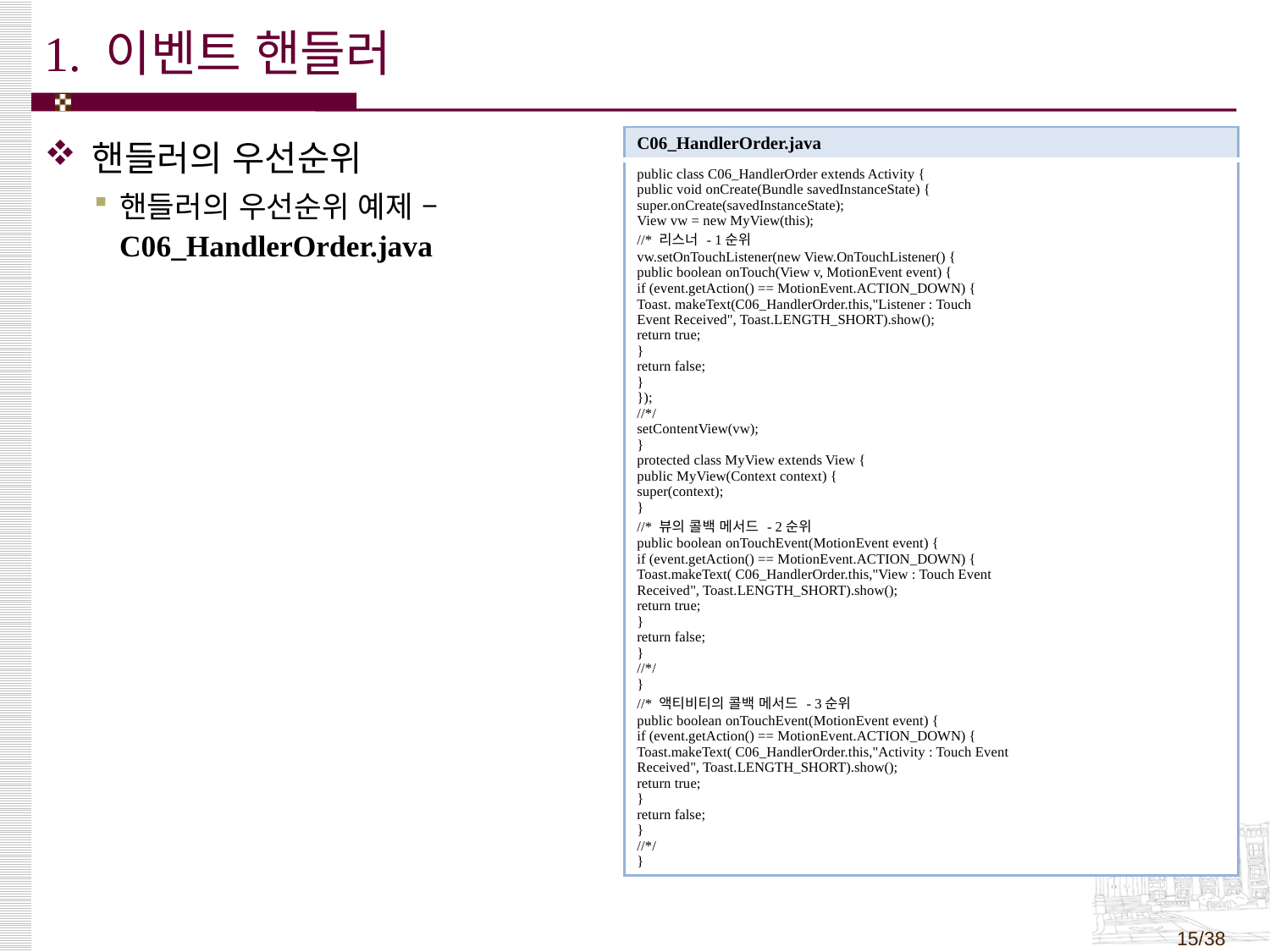

# 1. 이벤트 핸들러
| C06\_HandlerOrder.java |
| --- |
| public class C06\_HandlerOrder extends Activity { public void onCreate(Bundle savedInstanceState) { super.onCreate(savedInstanceState); View vw = new MyView(this); //\* 리스너 - 1순위 vw.setOnTouchListener(new View.OnTouchListener() { public boolean onTouch(View v, MotionEvent event) { if (event.getAction() == MotionEvent.ACTION\_DOWN) { Toast. makeText(C06\_HandlerOrder.this,"Listener : Touch Event Received", Toast.LENGTH\_SHORT).show(); return true; } return false; } }); //\*/ setContentView(vw); } protected class MyView extends View { public MyView(Context context) { super(context); } //\* 뷰의 콜백 메서드 - 2순위 public boolean onTouchEvent(MotionEvent event) { if (event.getAction() == MotionEvent.ACTION\_DOWN) { Toast.makeText( C06\_HandlerOrder.this,"View : Touch Event Received", Toast.LENGTH\_SHORT).show(); return true; } return false; } //\*/ } //\* 액티비티의 콜백 메서드 - 3순위 public boolean onTouchEvent(MotionEvent event) { if (event.getAction() == MotionEvent.ACTION\_DOWN) { Toast.makeText( C06\_HandlerOrder.this,"Activity : Touch Event Received", Toast.LENGTH\_SHORT).show(); return true; } return false; } //\*/ } |
핸들러의 우선순위
핸들러의 우선순위 예제 – C06_HandlerOrder.java